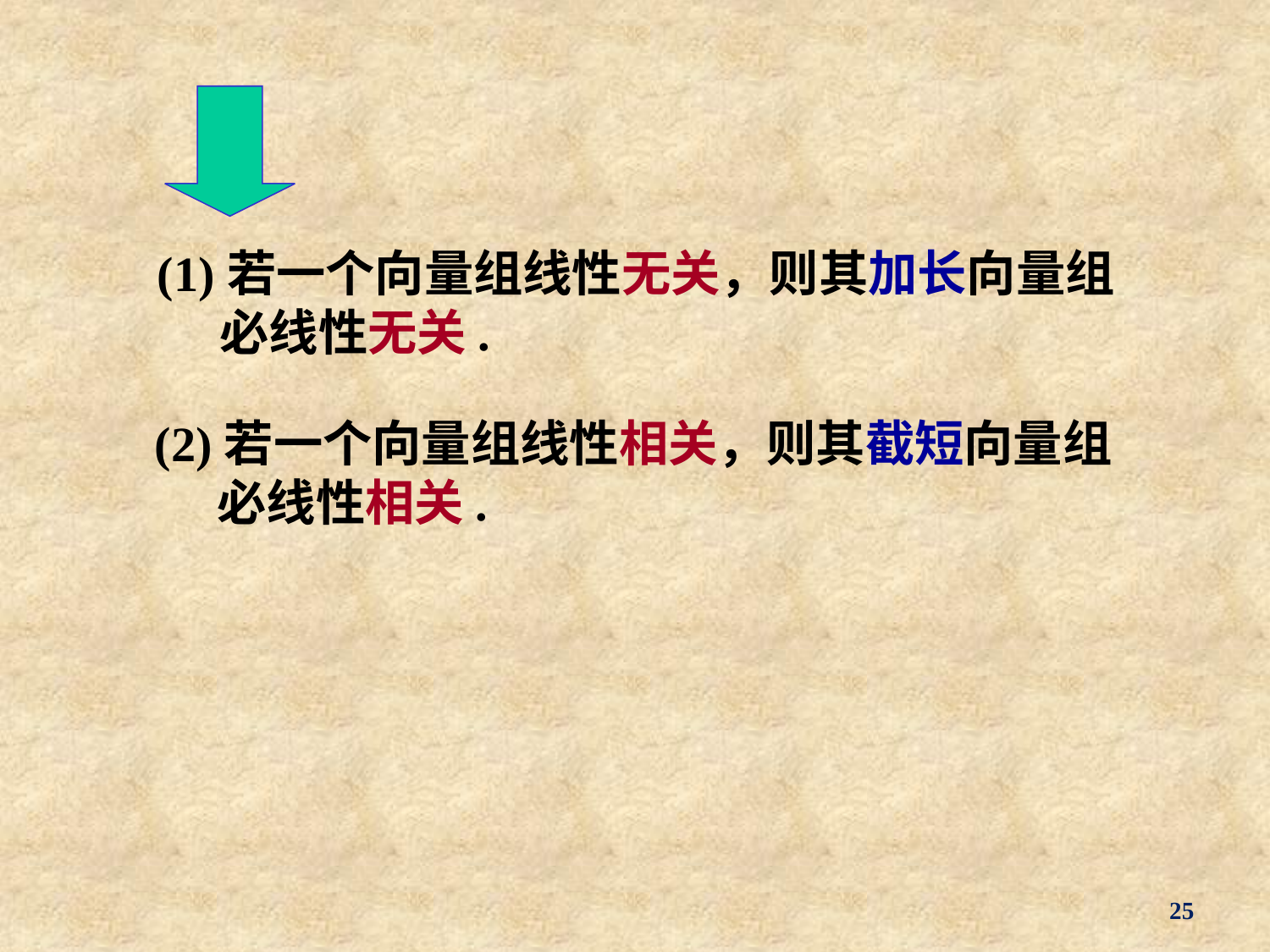

(1)若一个向量组线性无关，则其加长向量组必线性无关.
(2)若一个向量组线性相关，则其截短向量组必线性相关.